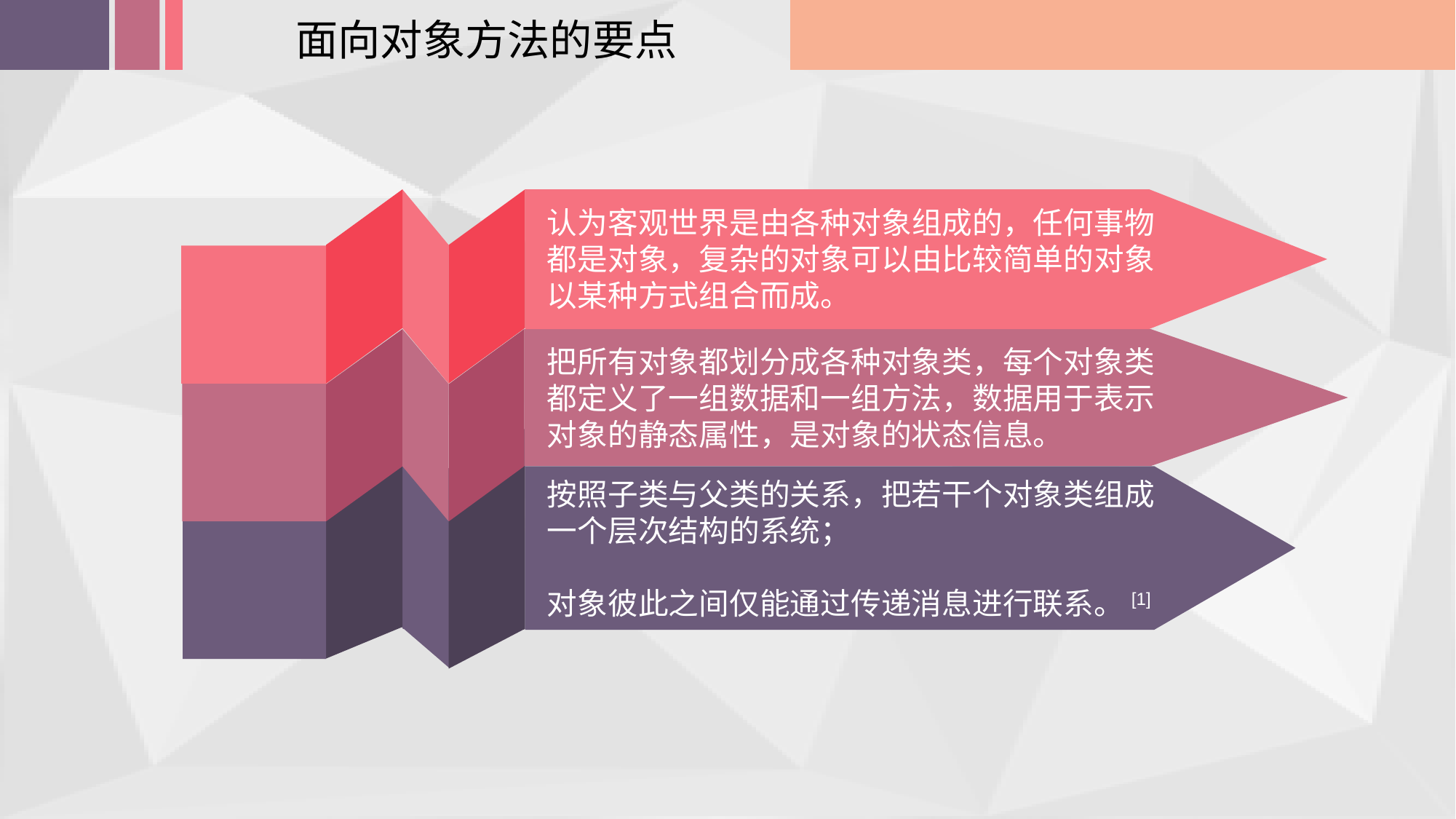

面向对象方法的要点

认为客观世界是由各种对象组成的，任何事物都是对象，复杂的对象可以由比较简单的对象以某种方式组合而成。

把所有对象都划分成各种对象类，每个对象类都定义了一组数据和一组方法，数据用于表示对象的静态属性，是对象的状态信息。

按照子类与父类的关系，把若干个对象类组成一个层次结构的系统；

对象彼此之间仅能通过传递消息进行联系。[1]